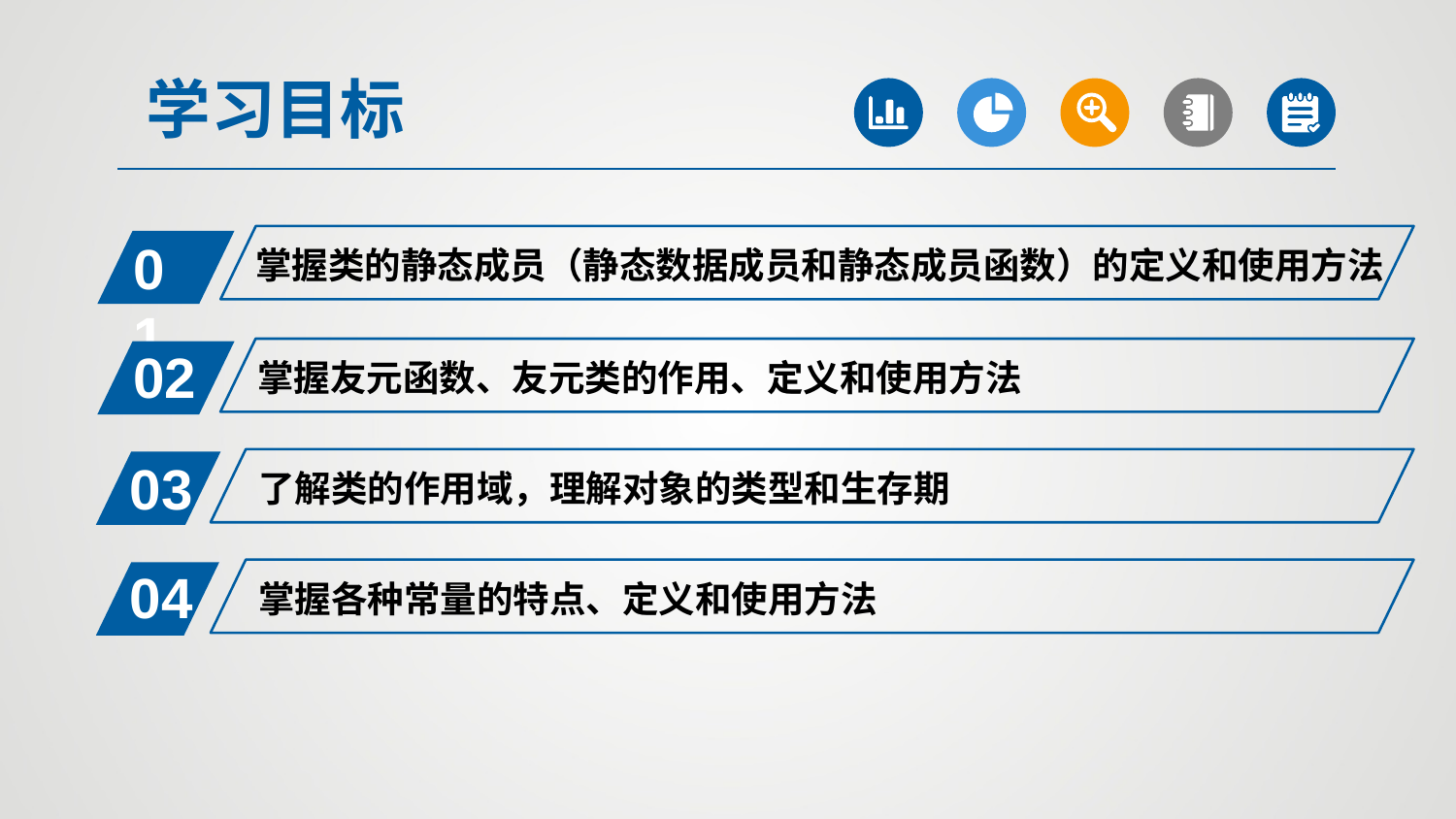

学习目标

01

掌握类的静态成员（静态数据成员和静态成员函数）的定义和使用方法
02

掌握友元函数、友元类的作用、定义和使用方法
03

了解类的作用域，理解对象的类型和生存期
04

掌握各种常量的特点、定义和使用方法